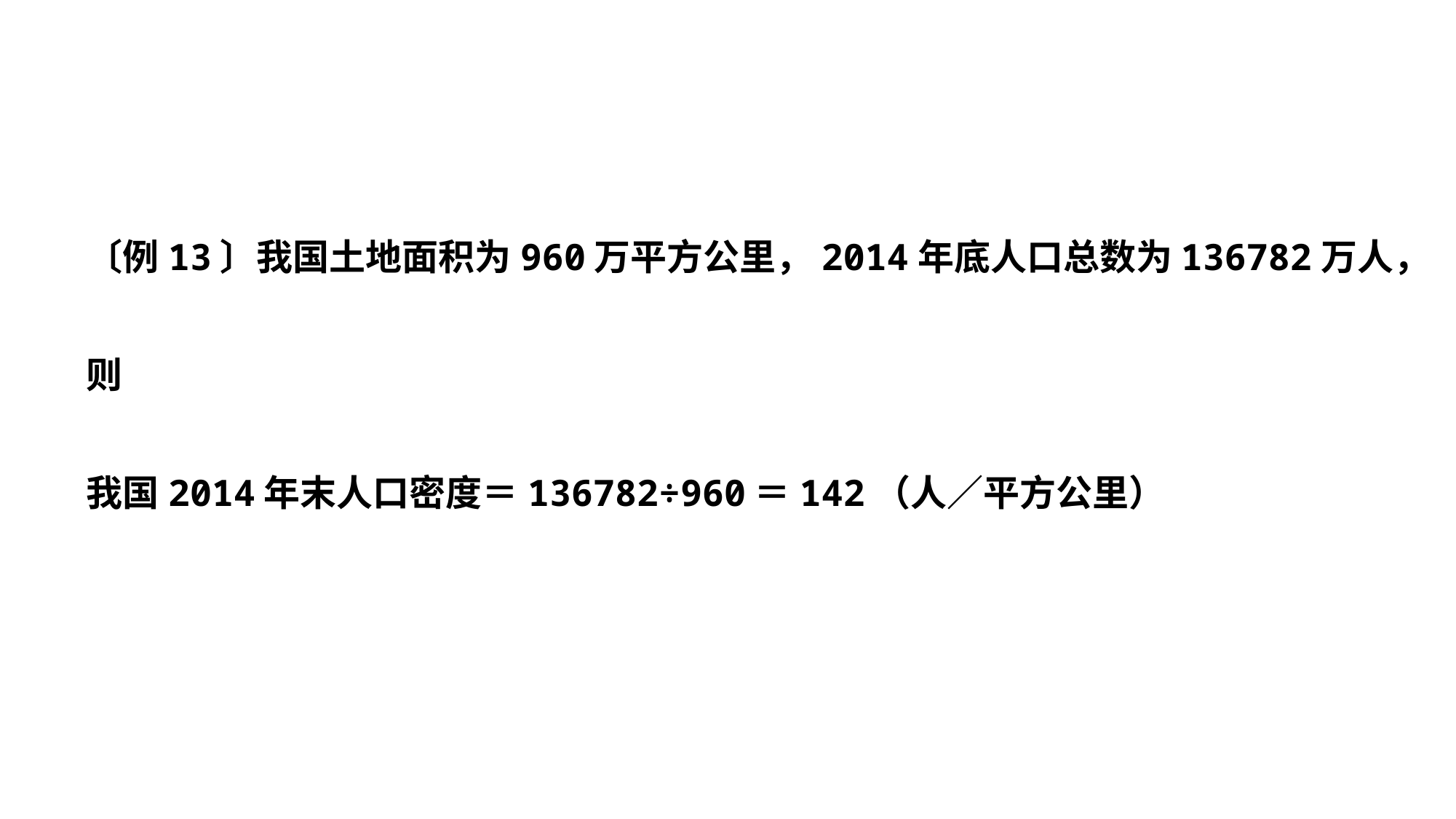

# 〔例13〕我国土地面积为960万平方公里，2014年底人口总数为136782万人，则 我国2014年末人口密度＝136782÷960＝142（人∕平方公里）